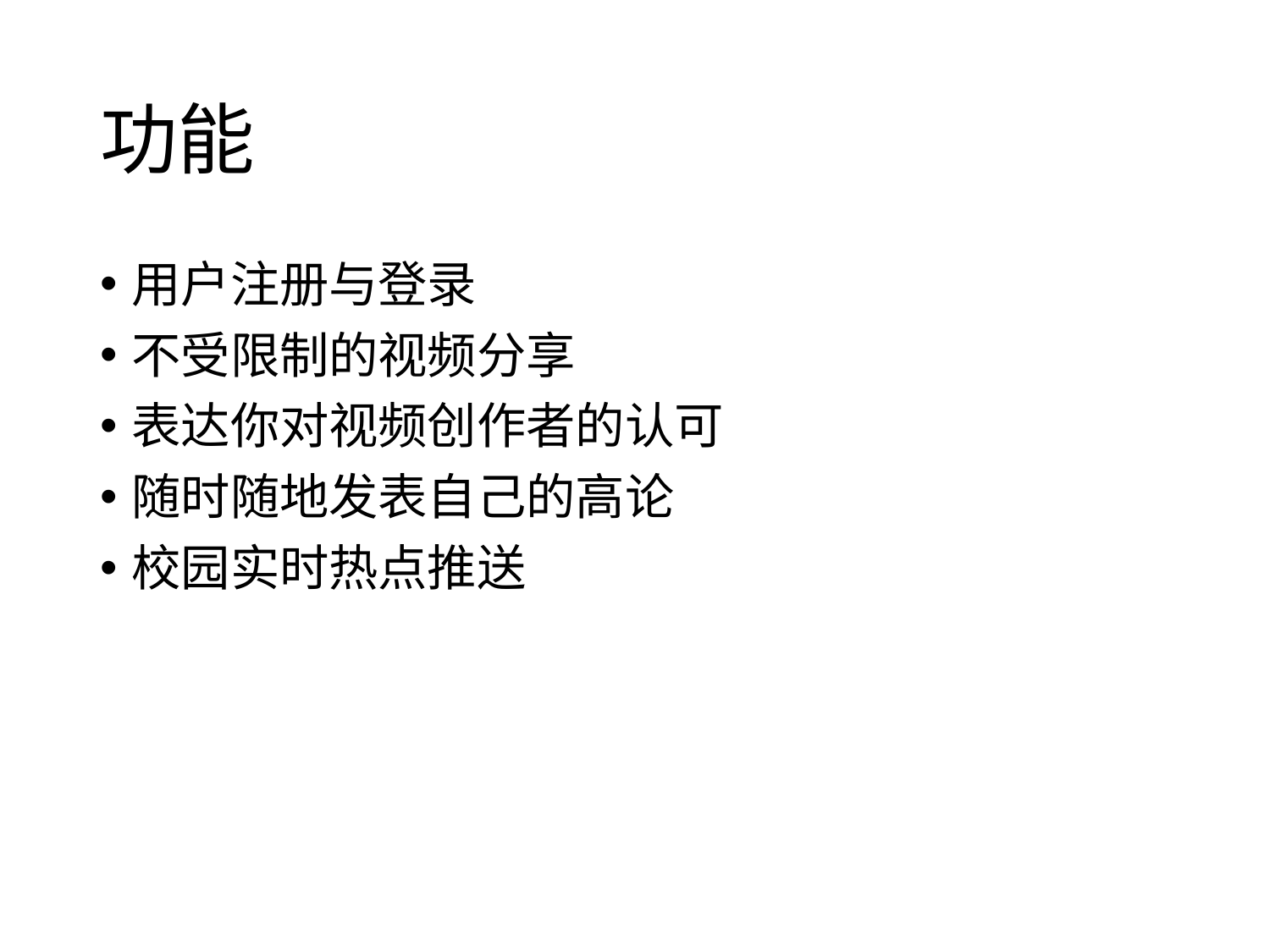

# 功能
用户注册与登录
不受限制的视频分享
表达你对视频创作者的认可
随时随地发表自己的高论
校园实时热点推送